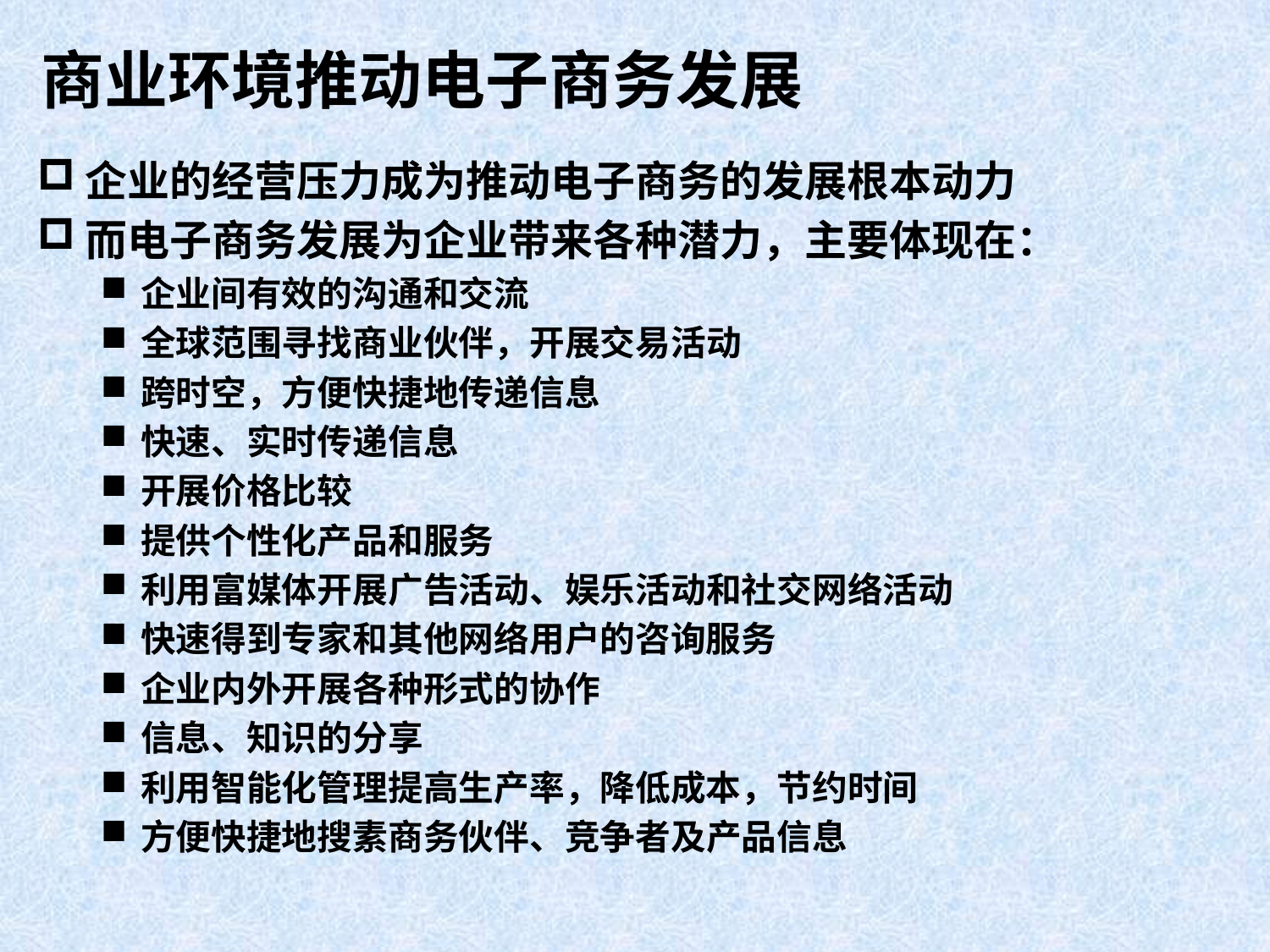

# 商业环境推动电子商务发展
企业的经营压力成为推动电子商务的发展根本动力
而电子商务发展为企业带来各种潜力，主要体现在：
企业间有效的沟通和交流
全球范围寻找商业伙伴，开展交易活动
跨时空，方便快捷地传递信息
快速、实时传递信息
开展价格比较
提供个性化产品和服务
利用富媒体开展广告活动、娱乐活动和社交网络活动
快速得到专家和其他网络用户的咨询服务
企业内外开展各种形式的协作
信息、知识的分享
利用智能化管理提高生产率，降低成本，节约时间
方便快捷地搜素商务伙伴、竞争者及产品信息